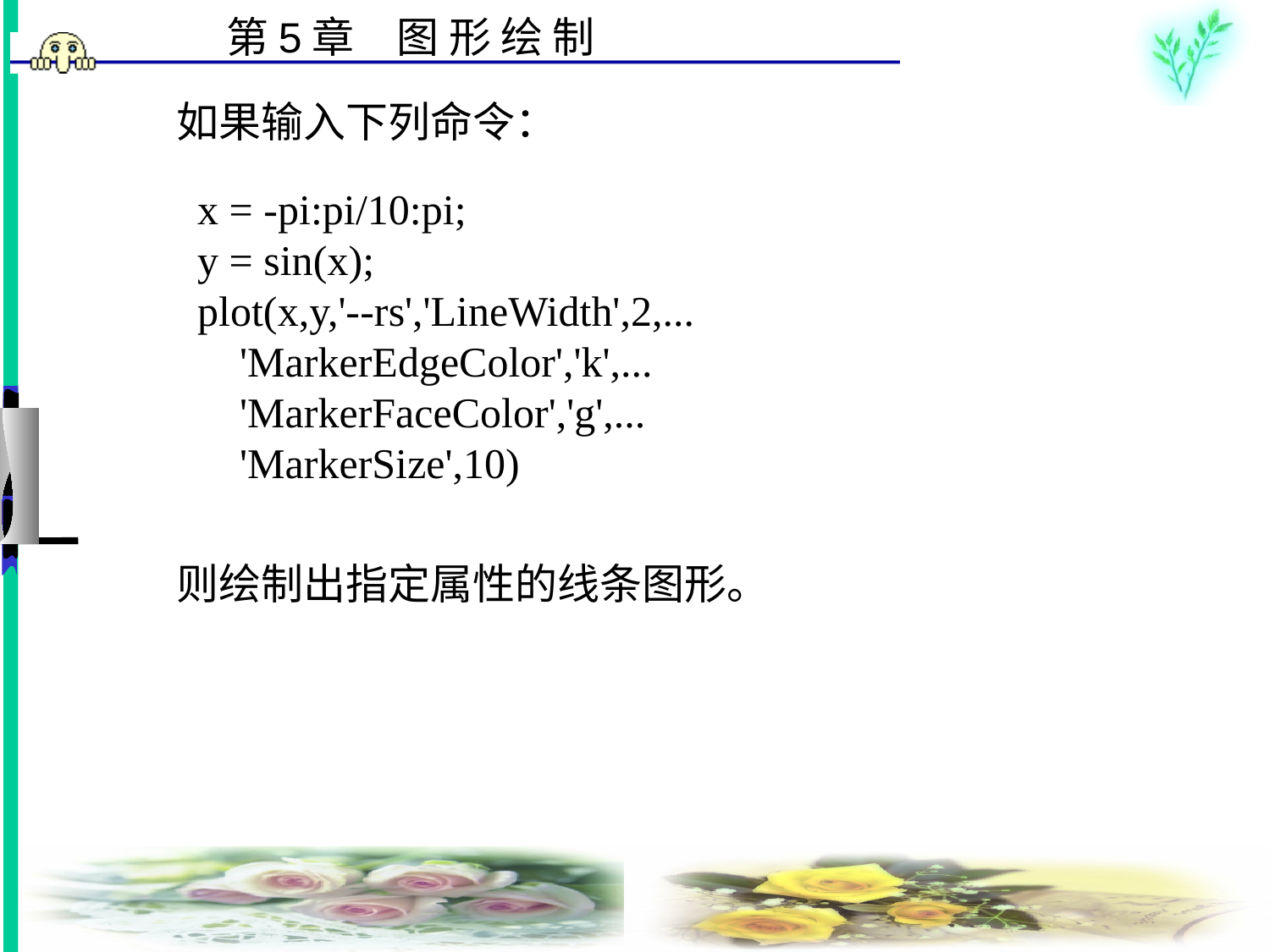

# 如果输入下列命令：　 　　则绘制出指定属性的线条图形。
x = -pi:pi/10:pi;
y = sin(x);
plot(x,y,'--rs','LineWidth',2,...
    'MarkerEdgeColor','k',...
    'MarkerFaceColor','g',...
    'MarkerSize',10)